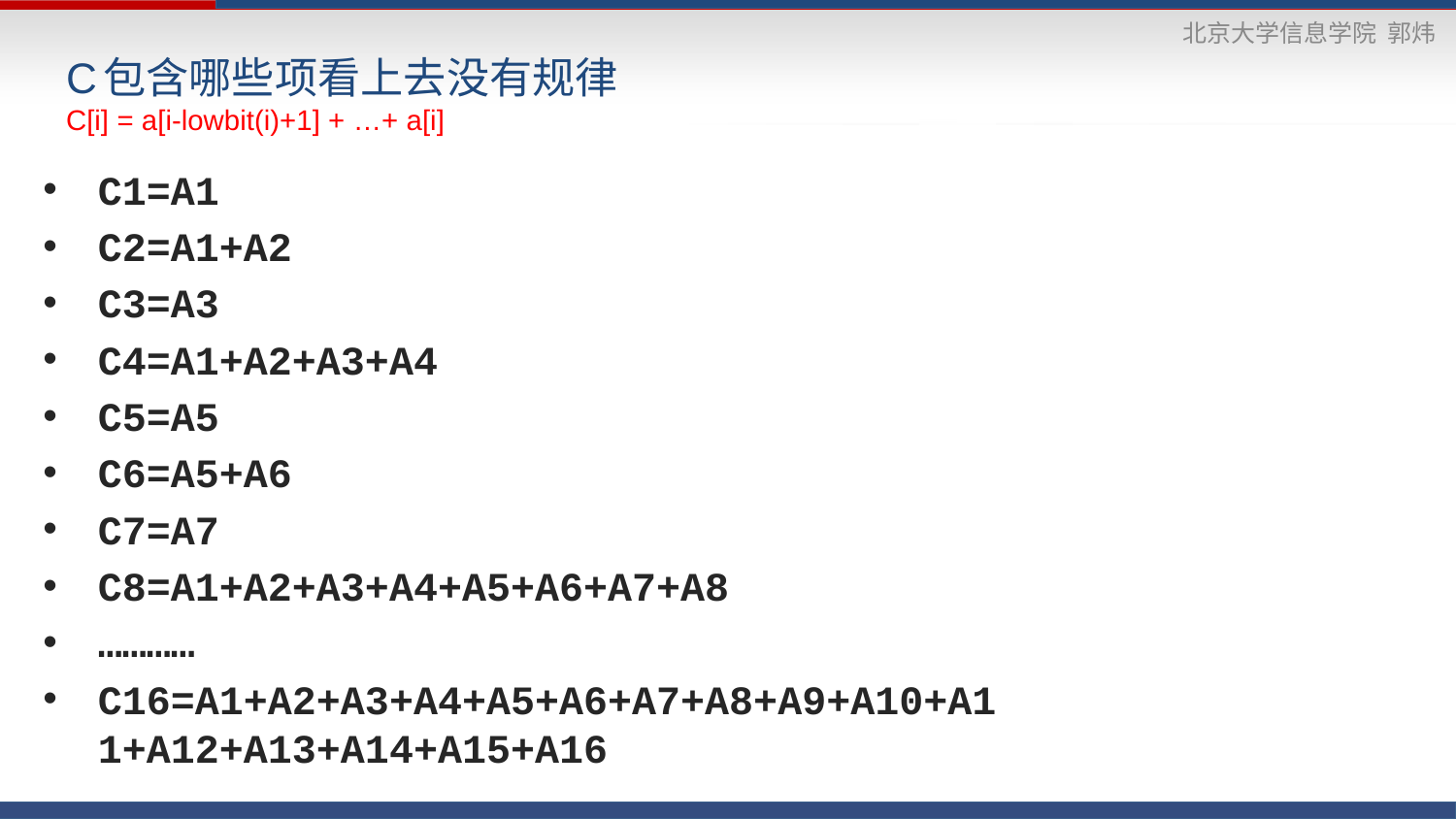

# C包含哪些项看上去没有规律 C[i] = a[i-lowbit(i)+1] + …+ a[i]
C1=A1
C2=A1+A2
C3=A3
C4=A1+A2+A3+A4
C5=A5
C6=A5+A6
C7=A7
C8=A1+A2+A3+A4+A5+A6+A7+A8
…………
C16=A1+A2+A3+A4+A5+A6+A7+A8+A9+A10+A11+A12+A13+A14+A15+A16